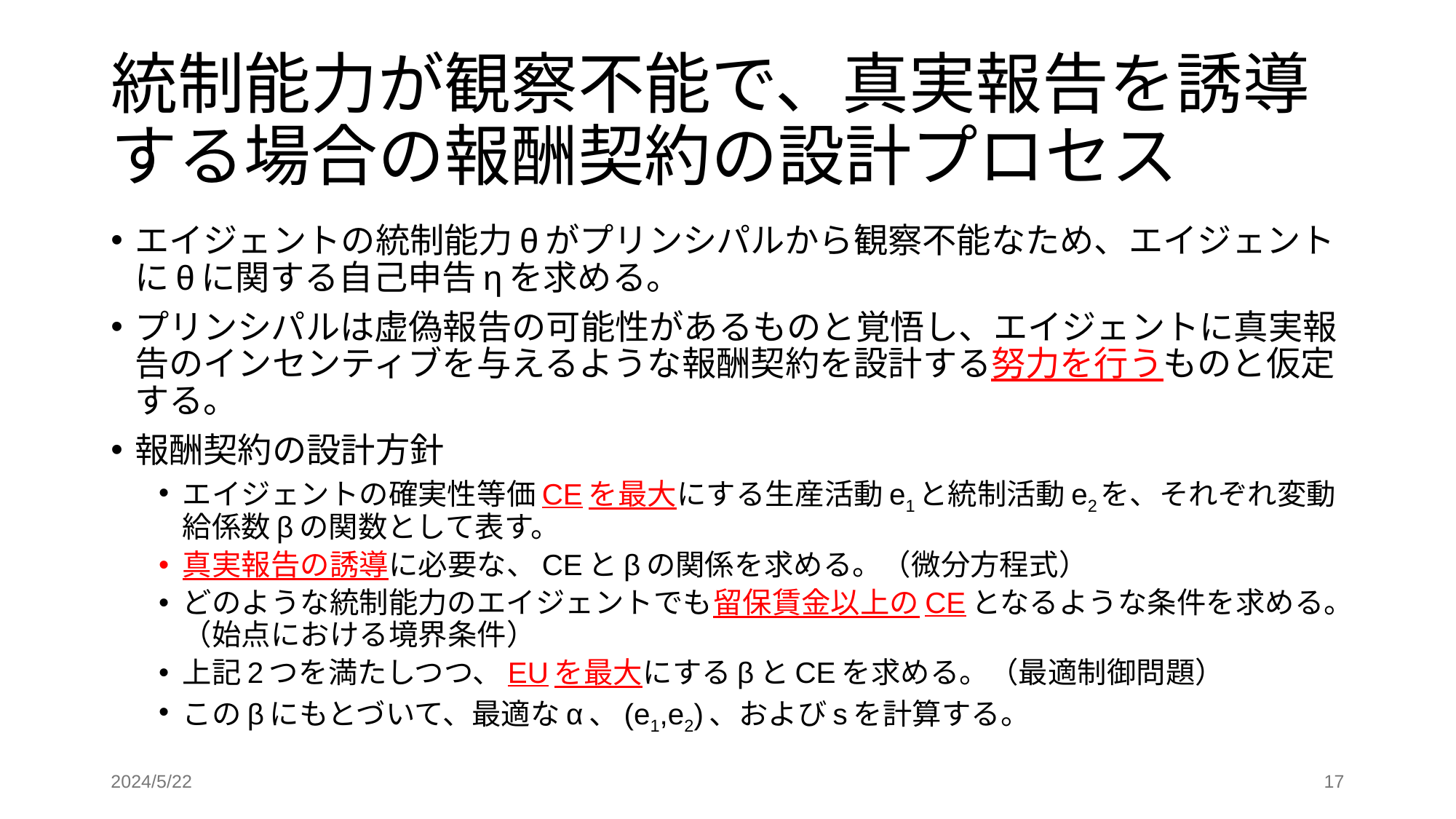

# 統制能力が観察不能で、真実報告を誘導する場合の報酬契約の設計プロセス
エイジェントの統制能力θがプリンシパルから観察不能なため、エイジェントにθに関する自己申告ηを求める。
プリンシパルは虚偽報告の可能性があるものと覚悟し、エイジェントに真実報告のインセンティブを与えるような報酬契約を設計する努力を行うものと仮定する。
報酬契約の設計方針
エイジェントの確実性等価CEを最大にする生産活動e1と統制活動e2を、それぞれ変動給係数βの関数として表す。
真実報告の誘導に必要な、CEとβの関係を求める。（微分方程式）
どのような統制能力のエイジェントでも留保賃金以上のCEとなるような条件を求める。（始点における境界条件）
上記2つを満たしつつ、EUを最大にするβとCEを求める。（最適制御問題）
このβにもとづいて、最適なα、(e1,e2)、およびsを計算する。

2024/5/22
17